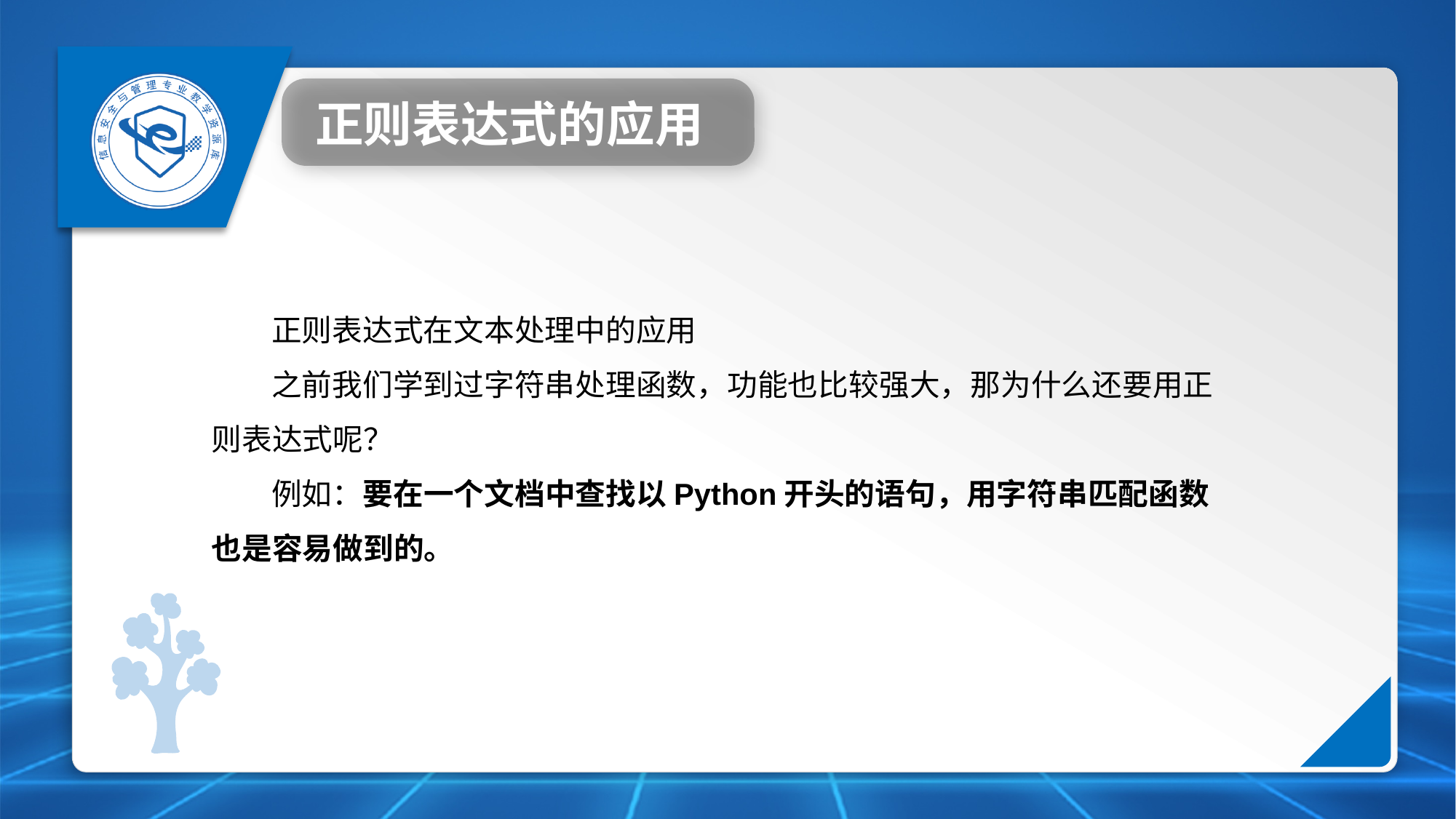

正则表达式的应用
正则表达式在文本处理中的应用
之前我们学到过字符串处理函数，功能也比较强大，那为什么还要用正则表达式呢？
例如：要在一个文档中查找以Python开头的语句，用字符串匹配函数也是容易做到的。